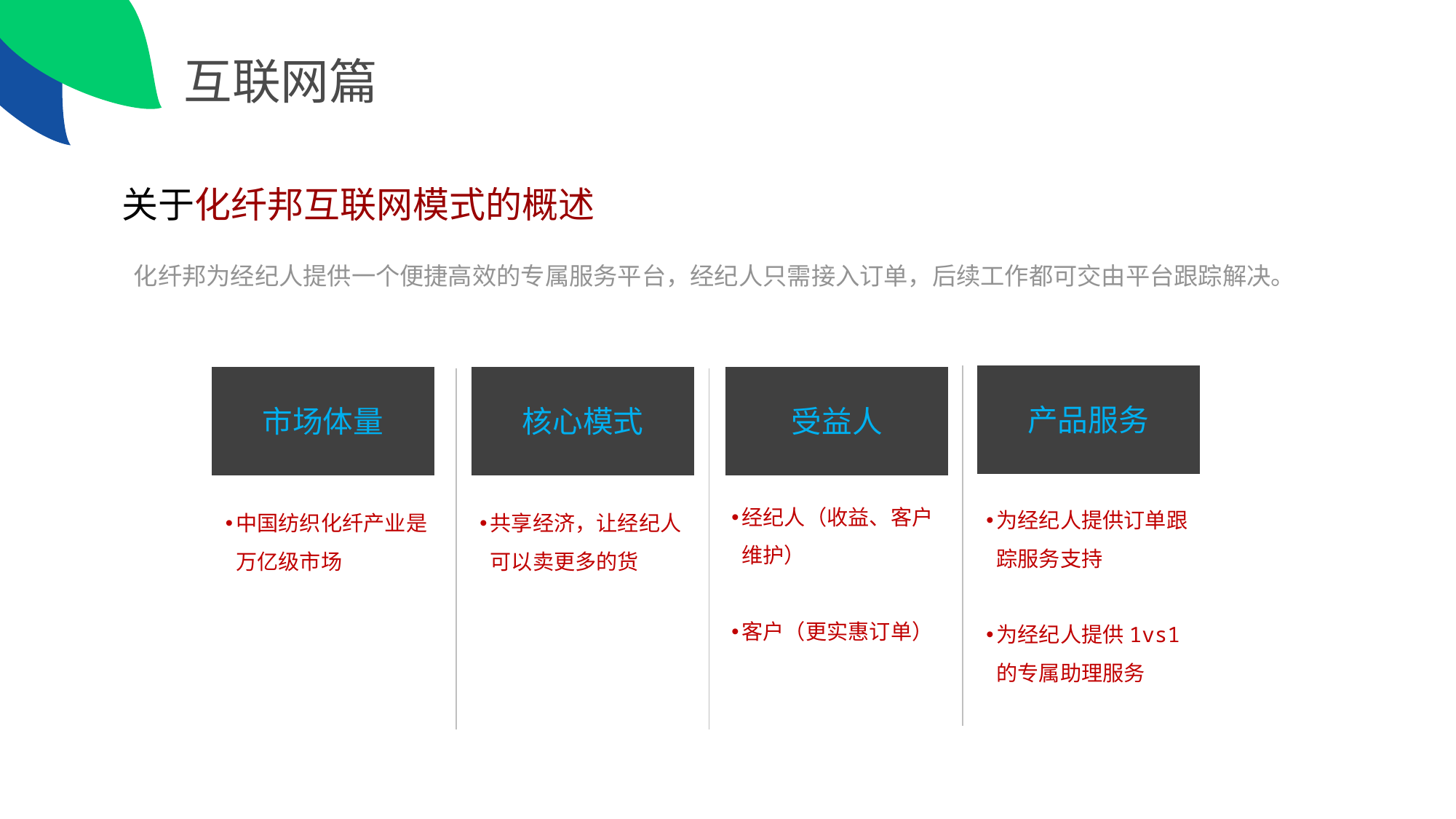

# 互联网篇
关于化纤邦互联网模式的概述
化纤邦为经纪人提供一个便捷高效的专属服务平台，经纪人只需接入订单，后续工作都可交由平台跟踪解决。
产品服务
市场体量
核心模式
受益人

经纪人（收益、客户维护）

客户（更实惠订单）
为经纪人提供订单跟踪服务支持

为经纪人提供1vs1的专属助理服务
中国纺织化纤产业是万亿级市场
共享经济，让经纪人可以卖更多的货